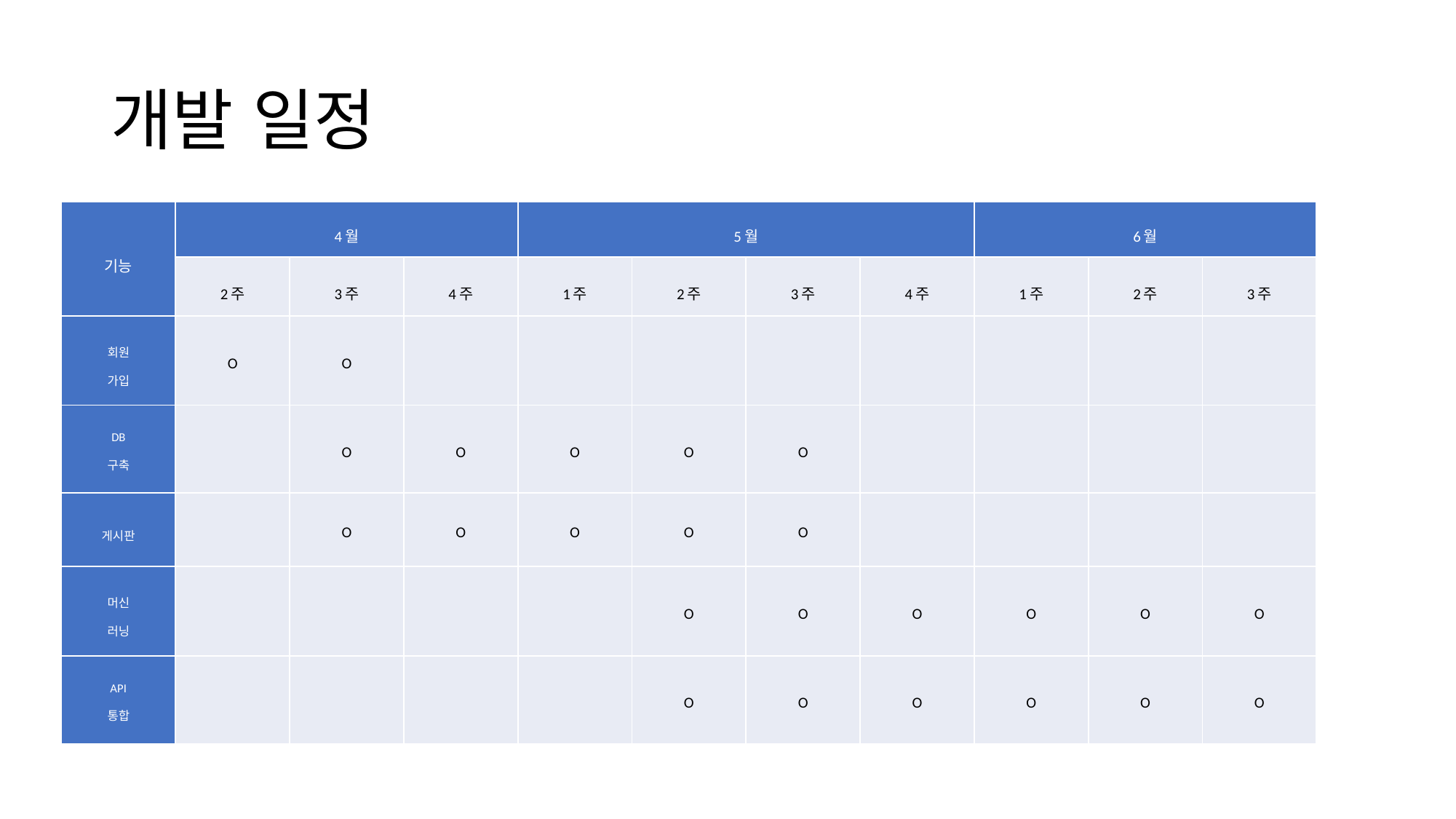

# 개발 일정
| 기능 | 4월 |  |  | 5월 |  |  |  | 6월 |  |  |
| --- | --- | --- | --- | --- | --- | --- | --- | --- | --- | --- |
|  | 2주 | 3주 | 4주 | 1주 | 2주 | 3주 | 4주 | 1주 | 2주 | 3주 |
| 회원 가입 | O | O |  |  |  |  |  |  |  |  |
| DB 구축 |  | O | O | O | O | O |  |  |  |  |
| 게시판 |  | O | O | O | O | O |  |  |  |  |
| 머신 러닝 |  |  |  |  | O | O | O | O | O | O |
| API 통합 |  |  |  |  | O | O | O | O | O | O |